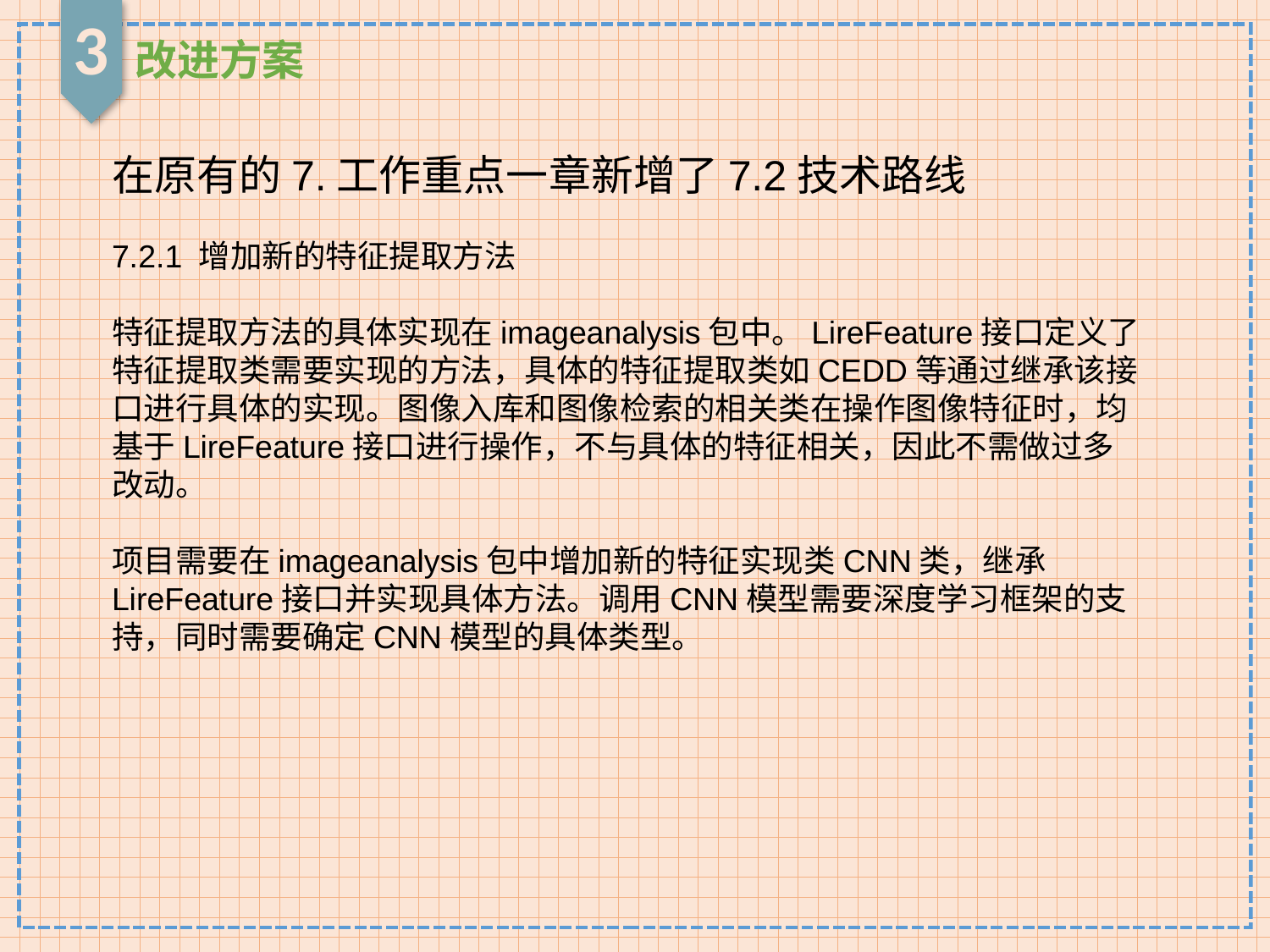

3
改进方案
在原有的7.工作重点一章新增了7.2技术路线
7.2.1 增加新的特征提取方法

特征提取方法的具体实现在imageanalysis包中。LireFeature接口定义了特征提取类需要实现的方法，具体的特征提取类如CEDD等通过继承该接口进行具体的实现。图像入库和图像检索的相关类在操作图像特征时，均基于LireFeature接口进行操作，不与具体的特征相关，因此不需做过多改动。

项目需要在imageanalysis包中增加新的特征实现类CNN类，继承LireFeature接口并实现具体方法。调用CNN模型需要深度学习框架的支持，同时需要确定CNN模型的具体类型。